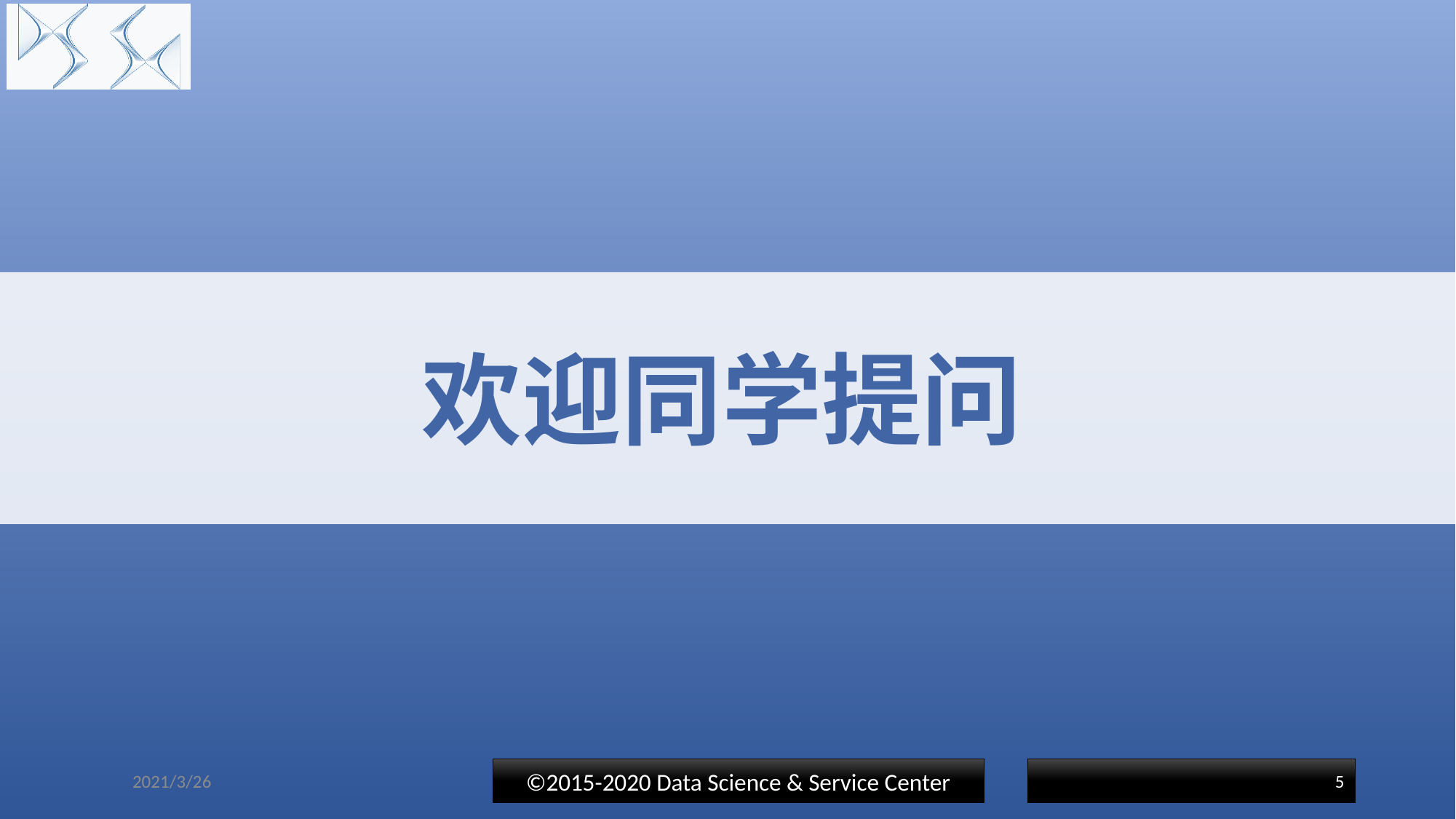

欢迎同学提问
2021/3/26
©2015-2020 Data Science & Service Center
5